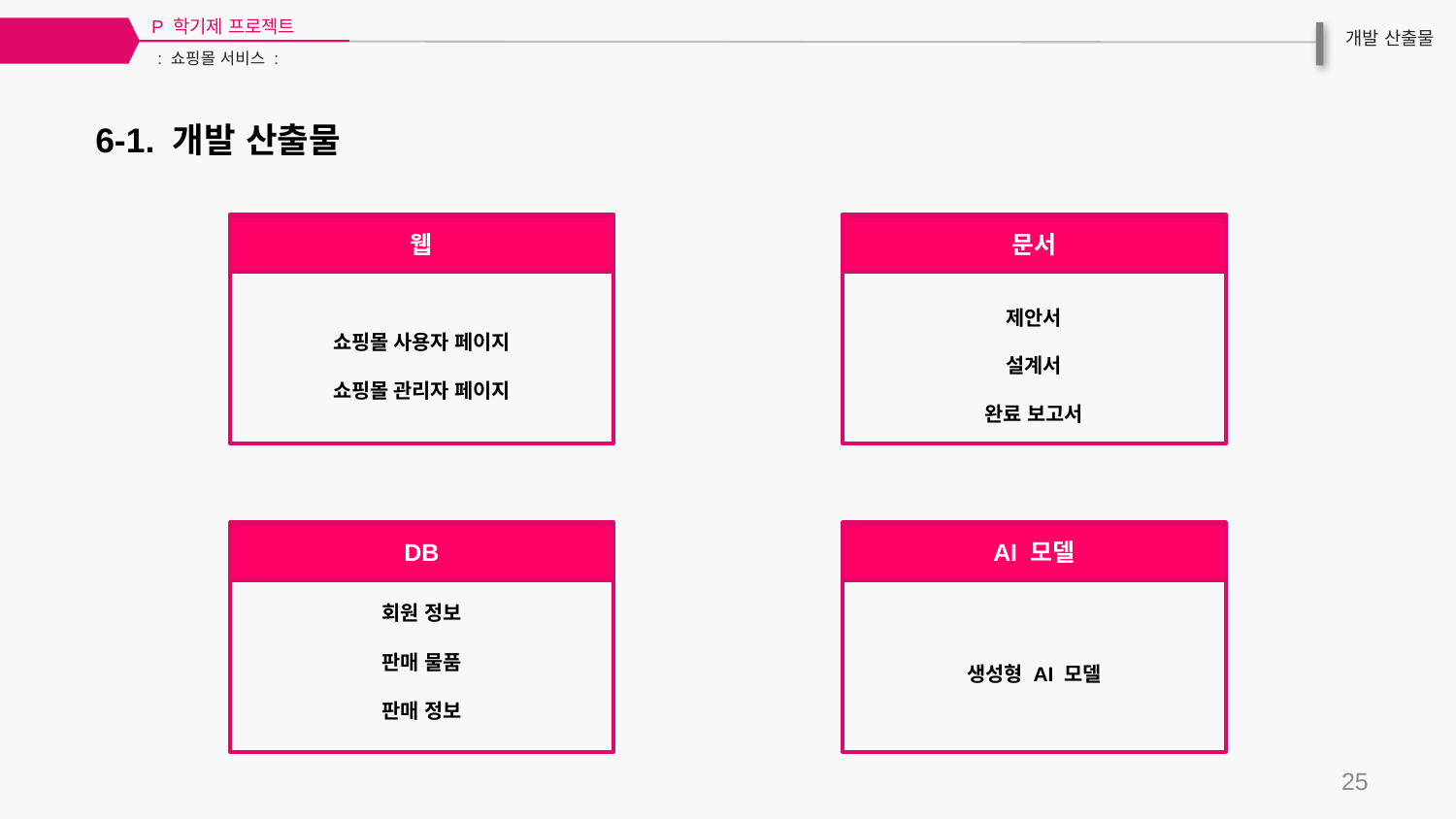

P 학기제 프로젝트

06
개발 산출물

: 쇼핑몰 서비스 :
6-1. 개발 산출물

쇼핑몰 사용자 페이지

쇼핑몰 관리자 페이지

제안서

설계서

완료 보고서
웹
문서

회원 정보

판매 물품

판매 정보

생성형 AI 모델
DB
AI 모델
25